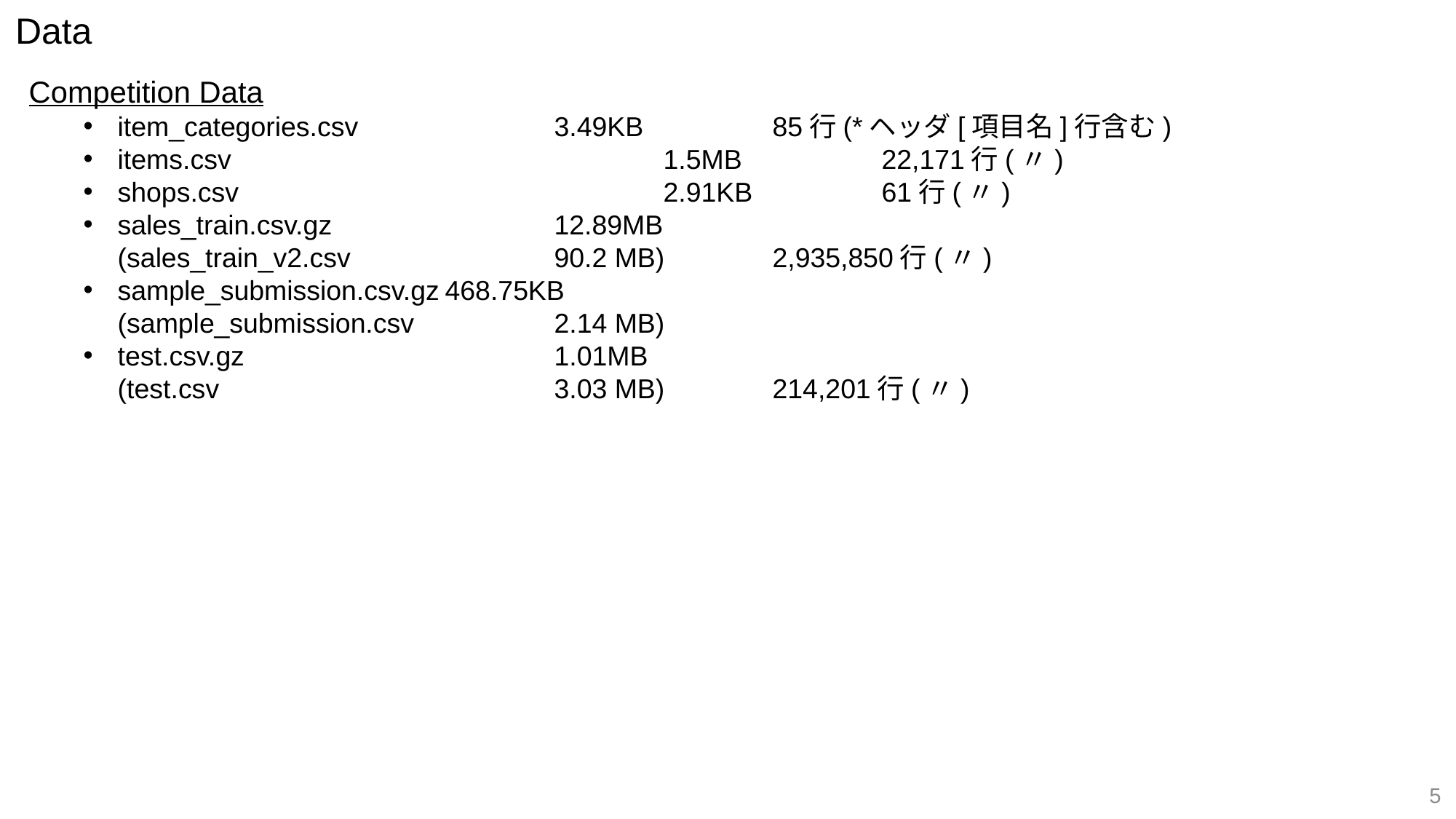

Data

Competition Data
item_categories.csv		3.49KB		85行(*ヘッダ[項目名]行含む)
items.csv				1.5MB		22,171行(〃)
shops.csv				2.91KB		61行(〃)
sales_train.csv.gz			12.89MB
(sales_train_v2.csv 		90.2 MB)	2,935,850行(〃)
sample_submission.csv.gz	468.75KB
(sample_submission.csv		2.14 MB)
test.csv.gz			1.01MB
(test.csv				3.03 MB)	214,201行(〃)
5